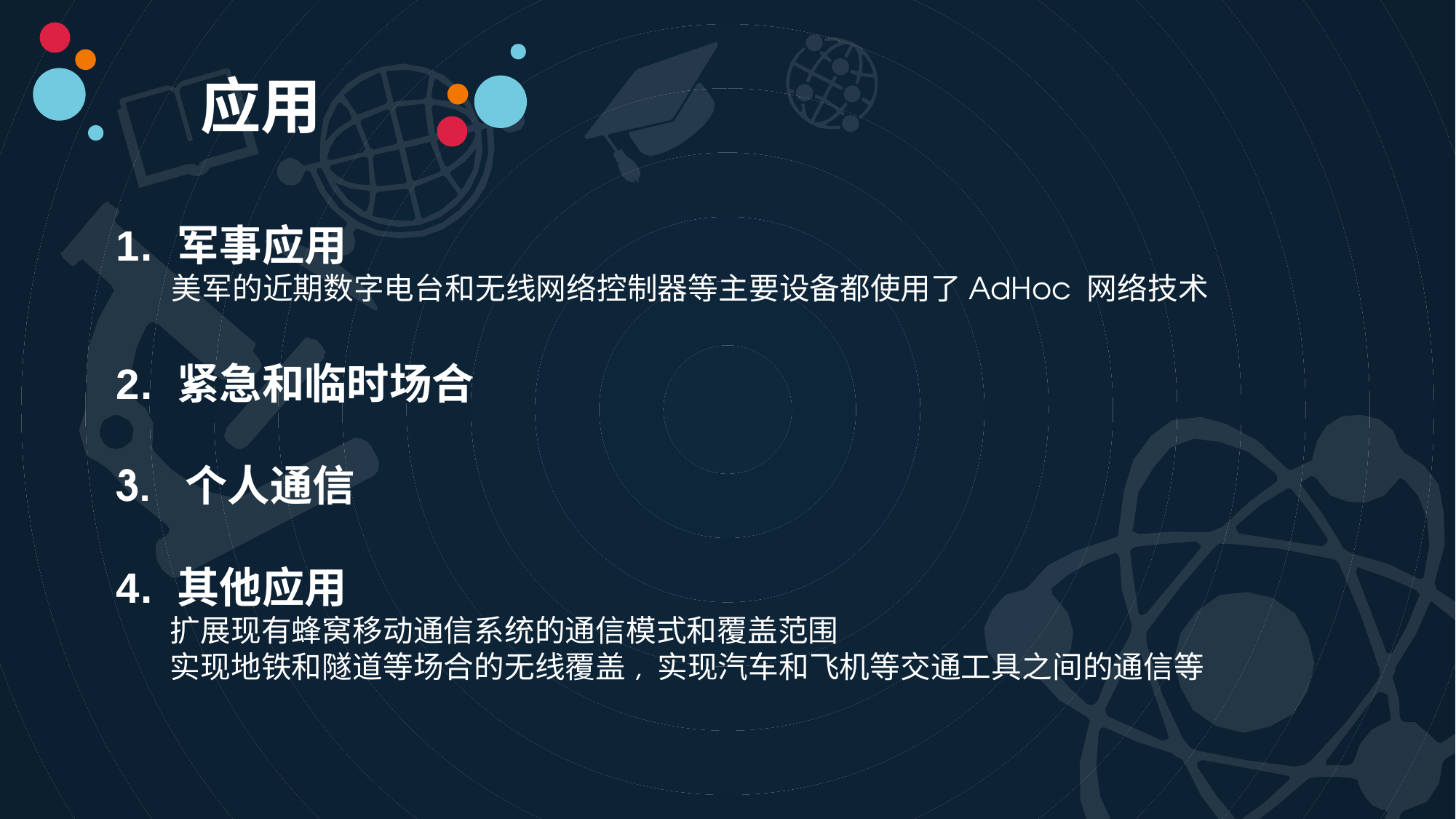

应用
军事应用
       美军的近期数字电台和无线网络控制器等主要设备都使用了AdHoc 网络技术

紧急和临时场合

3.  个人通信

其他应用
       扩展现有蜂窝移动通信系统的通信模式和覆盖范围
       实现地铁和隧道等场合的无线覆盖, 实现汽车和飞机等交通工具之间的通信等